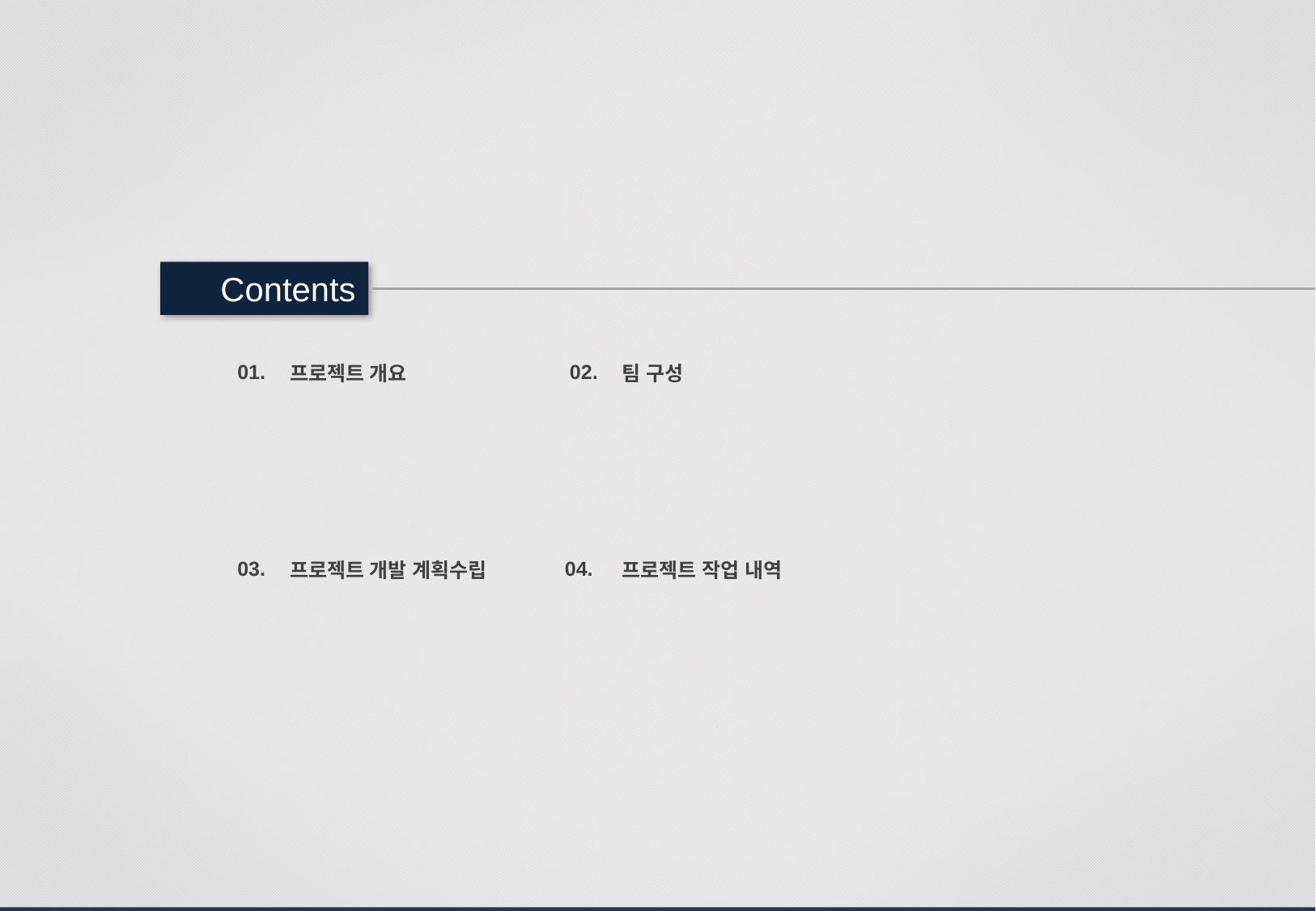

Contents
| 01. | 프로젝트 개요 |  |  | 02. | 팀 구성 |  |  |  |  |  |  |  |
| --- | --- | --- | --- | --- | --- | --- | --- | --- | --- | --- | --- | --- |
|  |  |  |  |  |  |  |  |  |  |  |  |  |
|  |  |  |  |  |  |  |  |  |  |  |  |  |
|  |  |  |  |  |  |  |  |  |  |  |  |  |
| 03. | 프로젝트 개발 계획수립 |  |  | 04. | 프로젝트 작업 내역 |  |  |  |  |  |  |  |
|  |  |  |  |  |  |  |  |  |  |  |  |  |
|  |  |  |  |  |  |  |  |  |  |  |  |  |
|  |  |  |  |  |  |  |  |  |  |  |  |  |
|  |  |  |  |  |  |  |  |  |  |  |  |  |
|  |  |  |  |  |  |  |  |  |  |  |  |  |